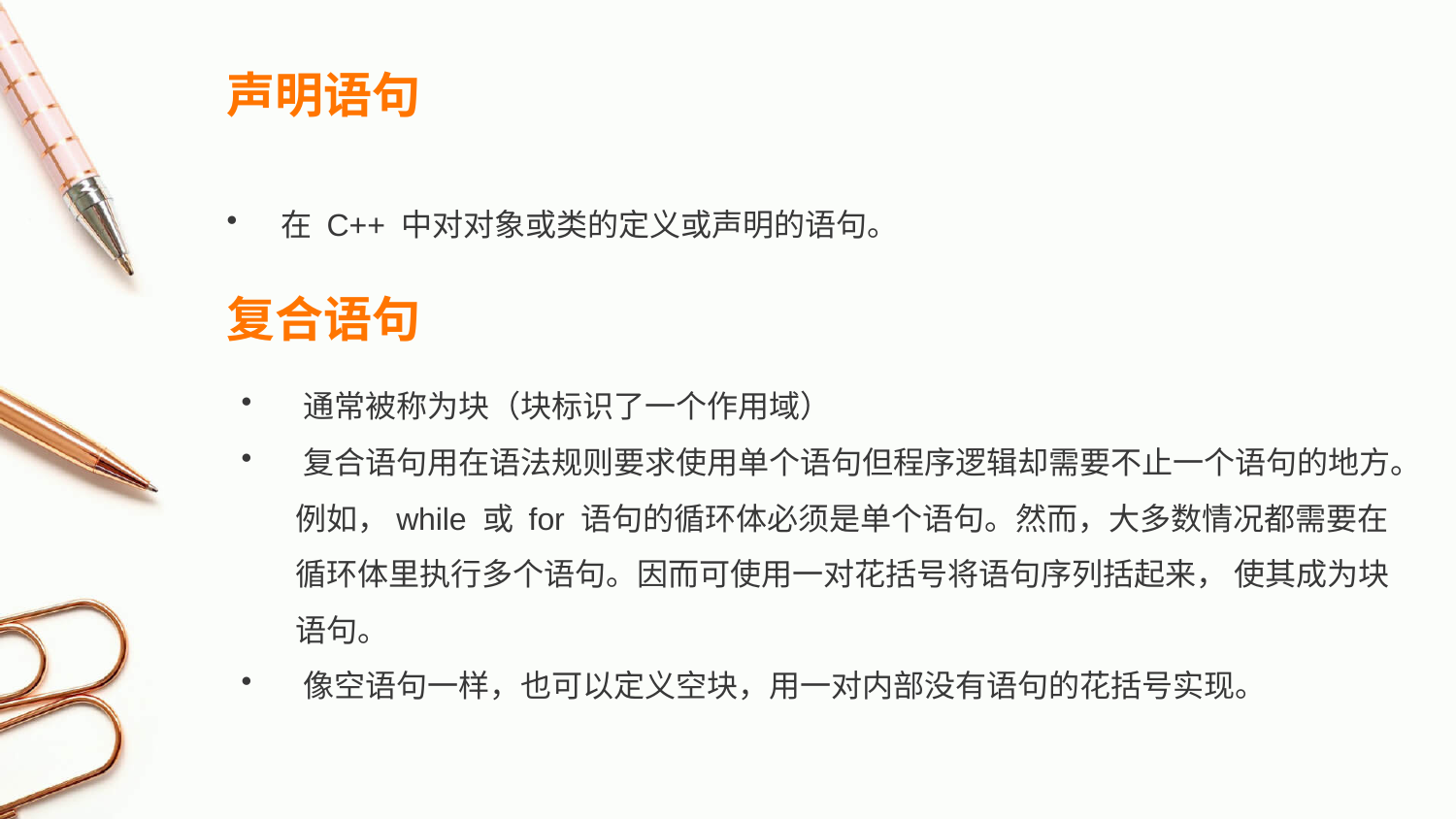

声明语句
在 C++ 中对对象或类的定义或声明的语句。
复合语句
​通常被称为块（块标识了一个作用域）
​复合语句用在语法规则要求使用单个语句但程序逻辑却需要不止一个语句的地方。例如，while 或 for 语句的循环体必须是单个语句。然而，大多数情况都需要在循环体里执行多个语句。因而可使用一对花括号将语句序列括起来， 使其成为块语句。
​像空语句一样，也可以定义空块，用一对内部没有语句的花括号实现。